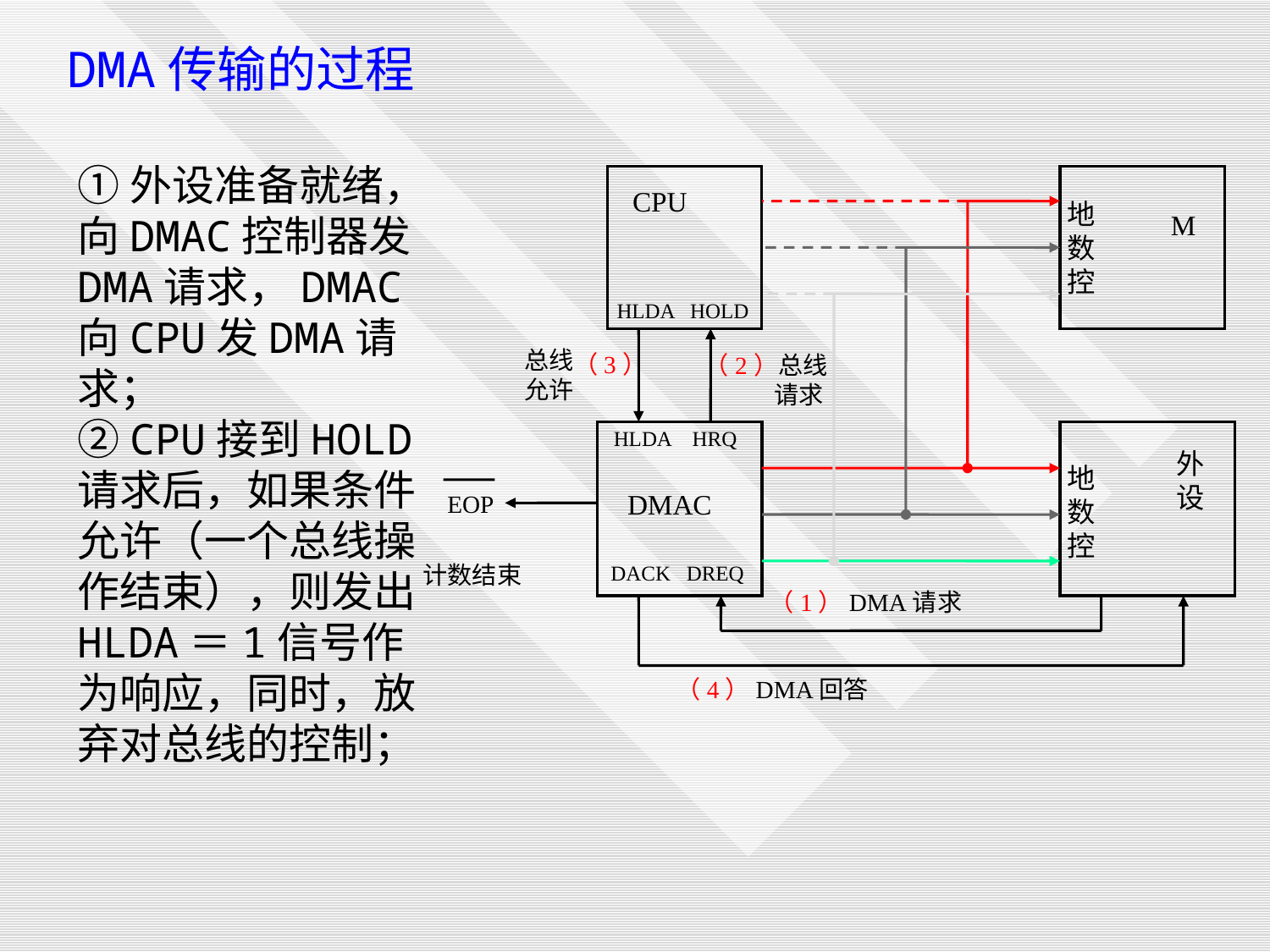

DMA传输的过程
①外设准备就绪， 向DMAC控制器发DMA请求，DMAC向CPU发DMA请求；
②CPU接到HOLD请求后，如果条件允许（一个总线操作结束），则发出HLDA＝1信号作为响应，同时，放弃对总线的控制；

CPU
地
数
控
M

HLDA   HOLD

总线
允许
（3）
（2）总线
           请求
HLDA    HRQ

外
设
地
数
控

DMAC

DACK   DREQ

（1）DMA请求

（4）DMA回答
EOP
计数结束